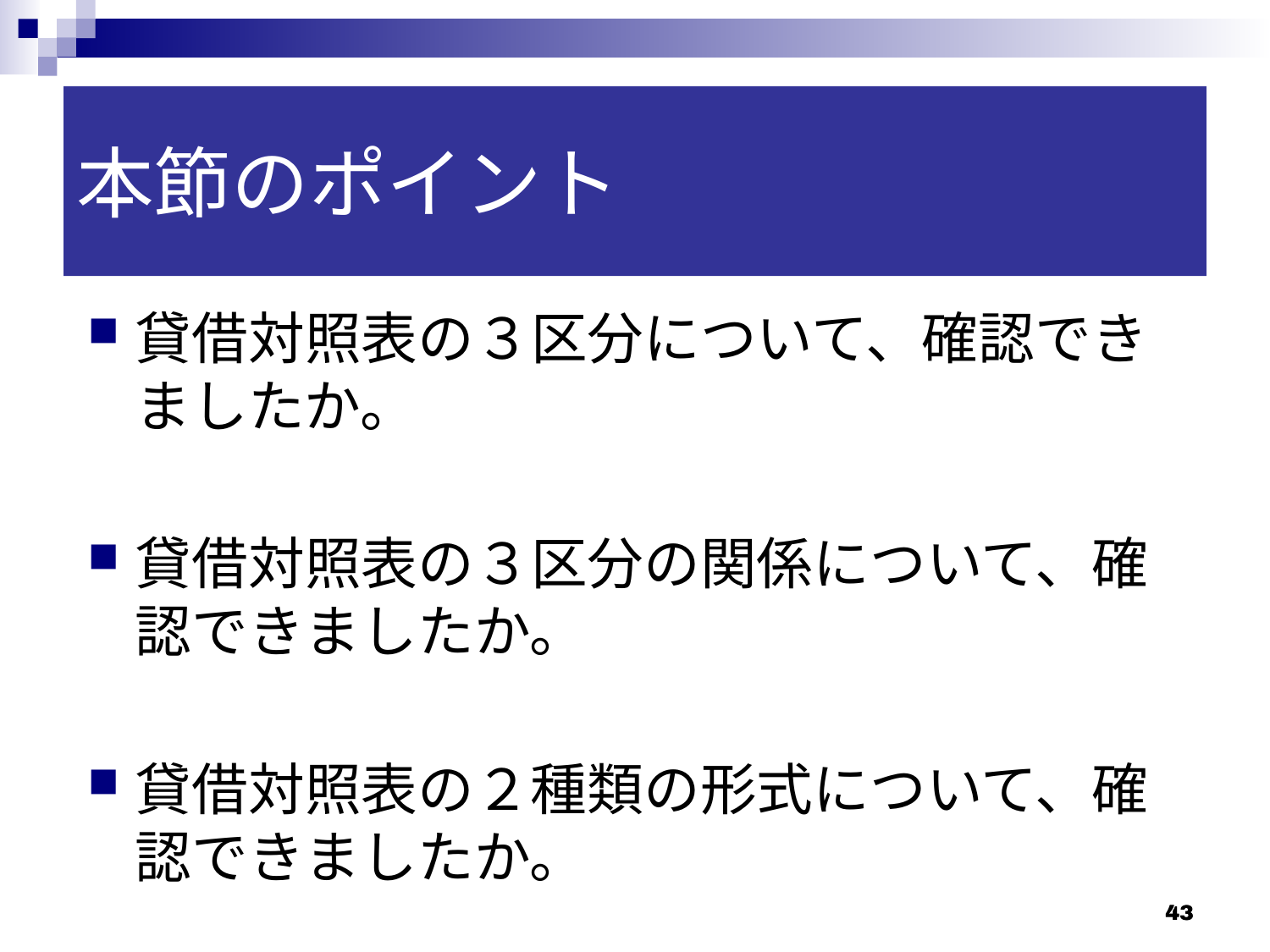

本節のポイント
貸借対照表の３区分について、確認できましたか。

貸借対照表の３区分の関係について、確認できましたか。

貸借対照表の２種類の形式について、確認できましたか。
43
43